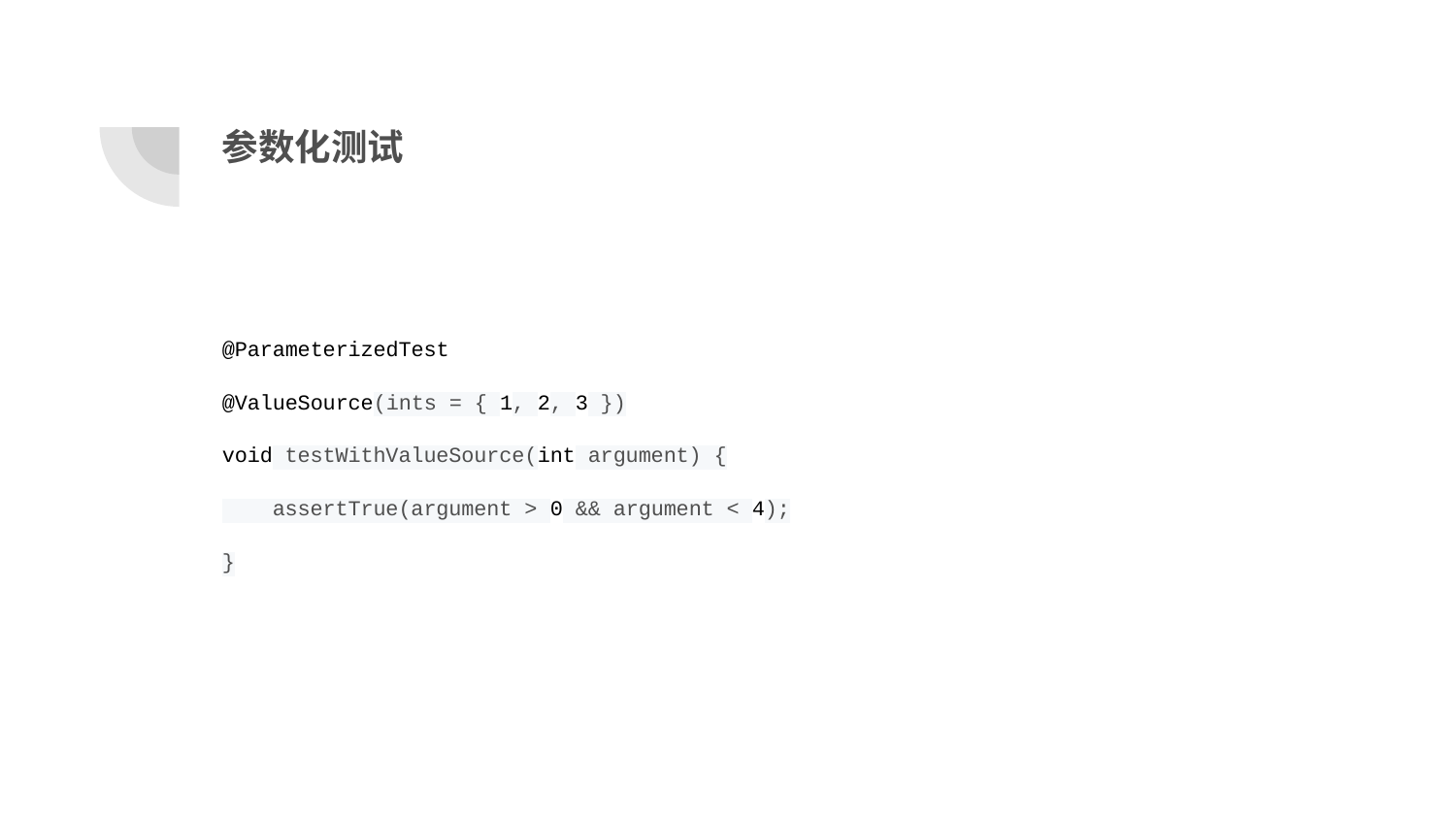

# 参数化测试
@ParameterizedTest
@ValueSource(ints = { 1, 2, 3 })
void testWithValueSource(int argument) {
    assertTrue(argument > 0 && argument < 4);
}